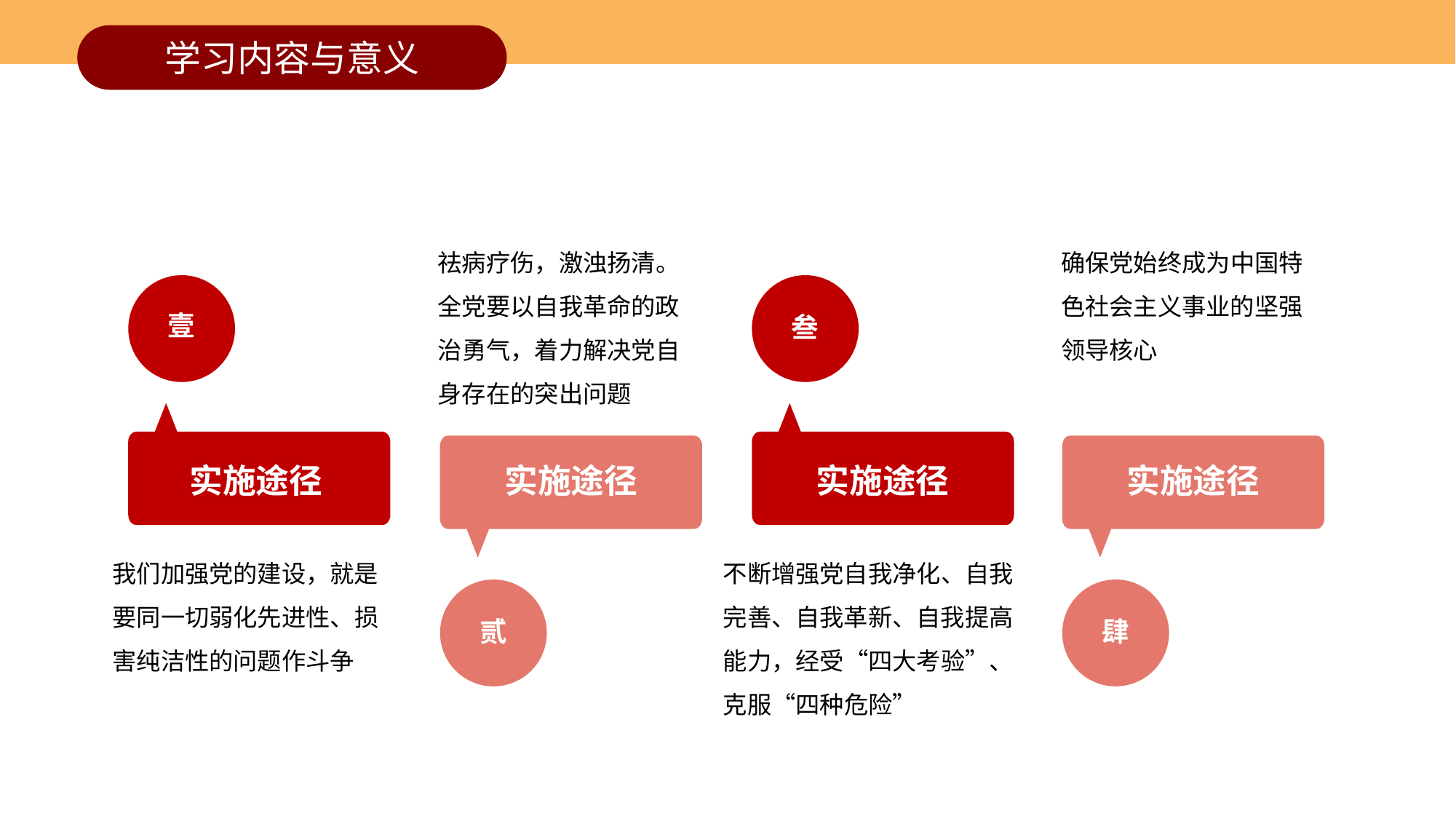

学习内容与意义
节日PPT模板 http://www.1ppt.com/jieri/
祛病疗伤，激浊扬清。全党要以自我革命的政治勇气，着力解决党自身存在的突出问题
确保党始终成为中国特色社会主义事业的坚强领导核心

壹
叁

实施途径
实施途径
实施途径
实施途径
我们加强党的建设，就是要同一切弱化先进性、损害纯洁性的问题作斗争
不断增强党自我净化、自我完善、自我革新、自我提高能力，经受“四大考验”、克服“四种危险”

肆
贰